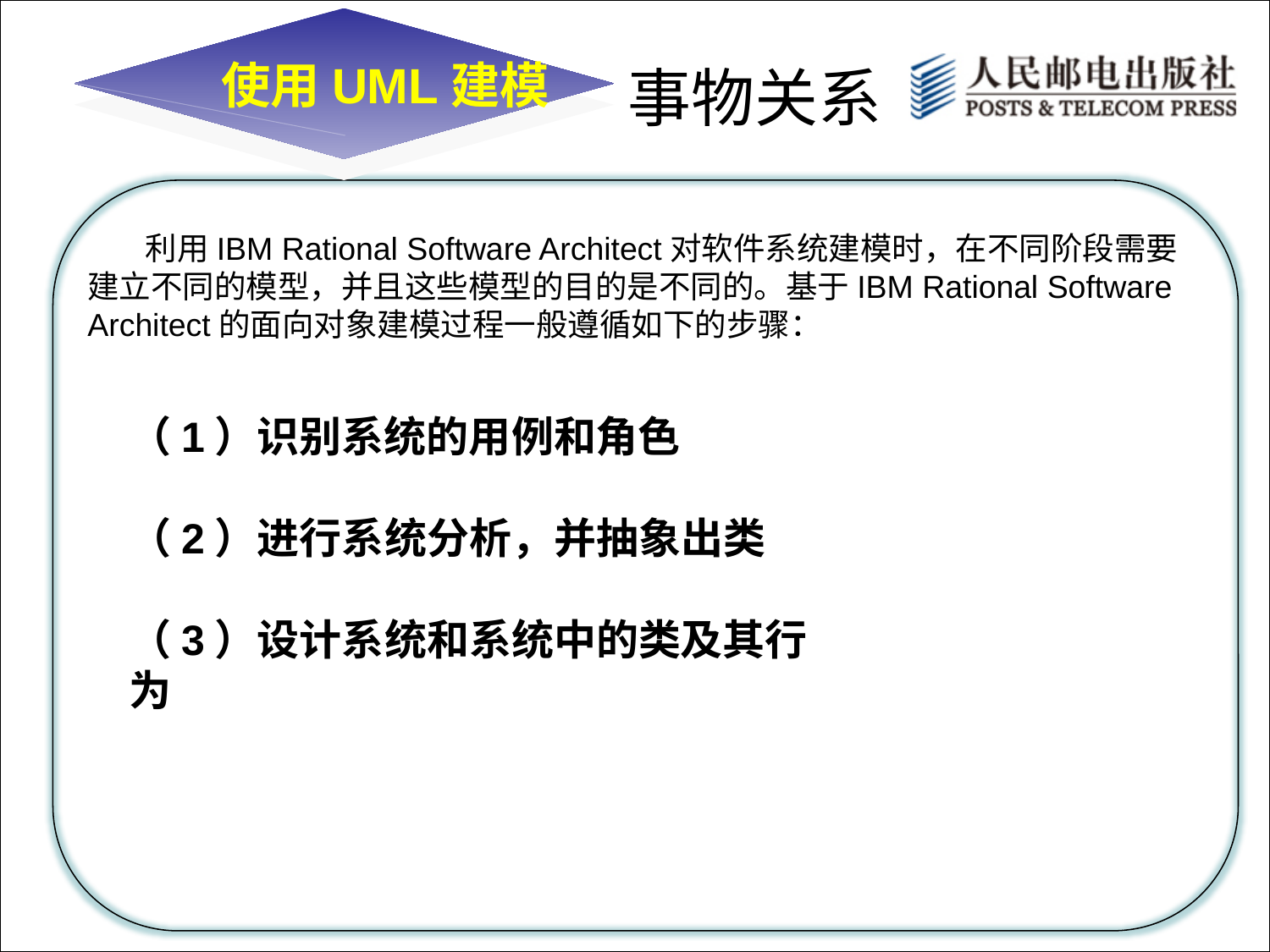

使用UML建模

事物关系

       利用IBM Rational Software Architect对软件系统建模时，在不同阶段需要建立不同的模型，并且这些模型的目的是不同的。基于IBM Rational Software Architect的面向对象建模过程一般遵循如下的步骤：
（1）识别系统的用例和角色

（2）进行系统分析，并抽象出类

（3）设计系统和系统中的类及其行为